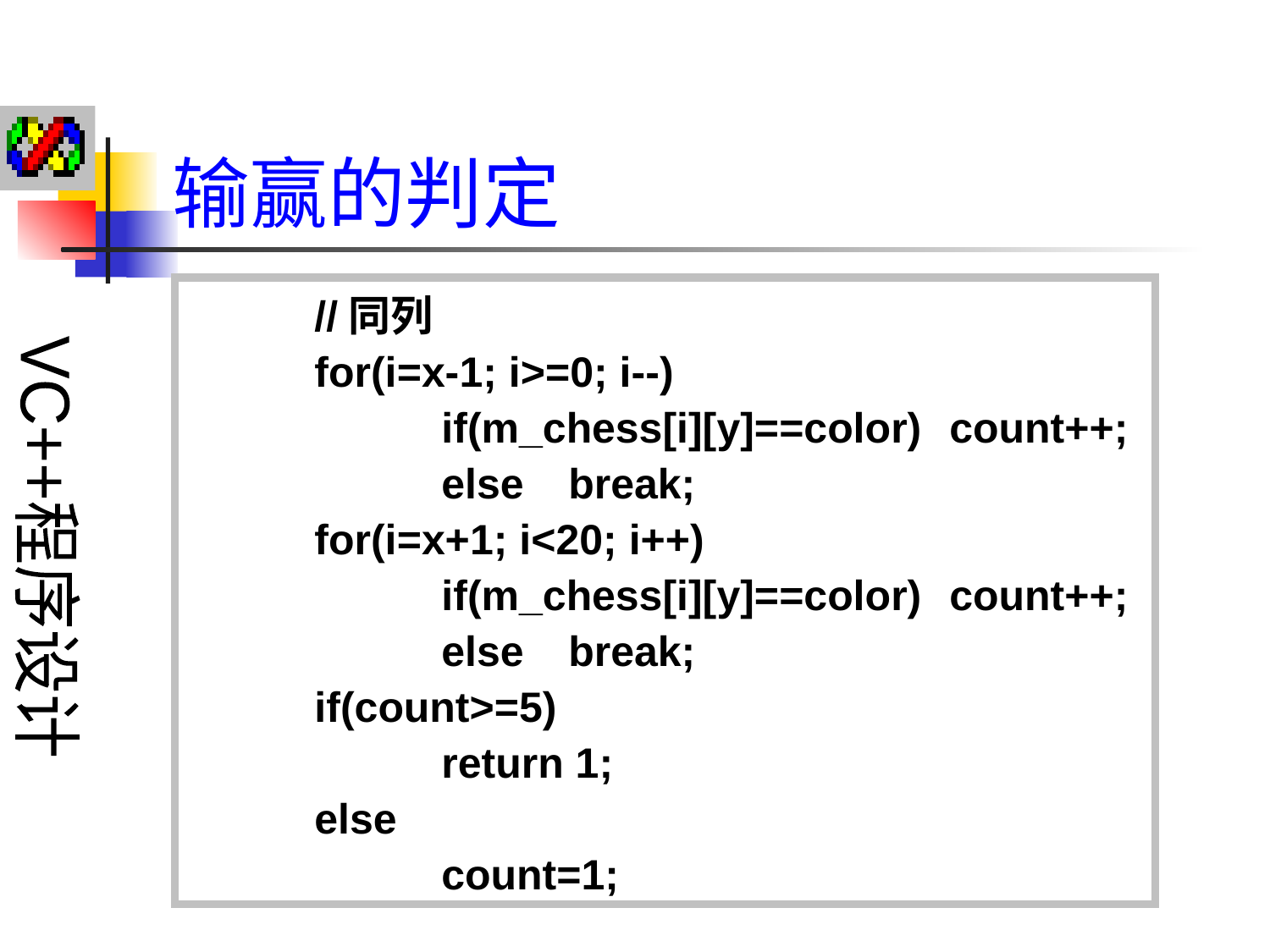

# 输赢的判定
	//同列
	for(i=x-1; i>=0; i--)
		if(m_chess[i][y]==color)	count++;
		else	break;
	for(i=x+1; i<20; i++)
		if(m_chess[i][y]==color)	count++;
		else	break;
	if(count>=5)
		return 1;
	else
		count=1;